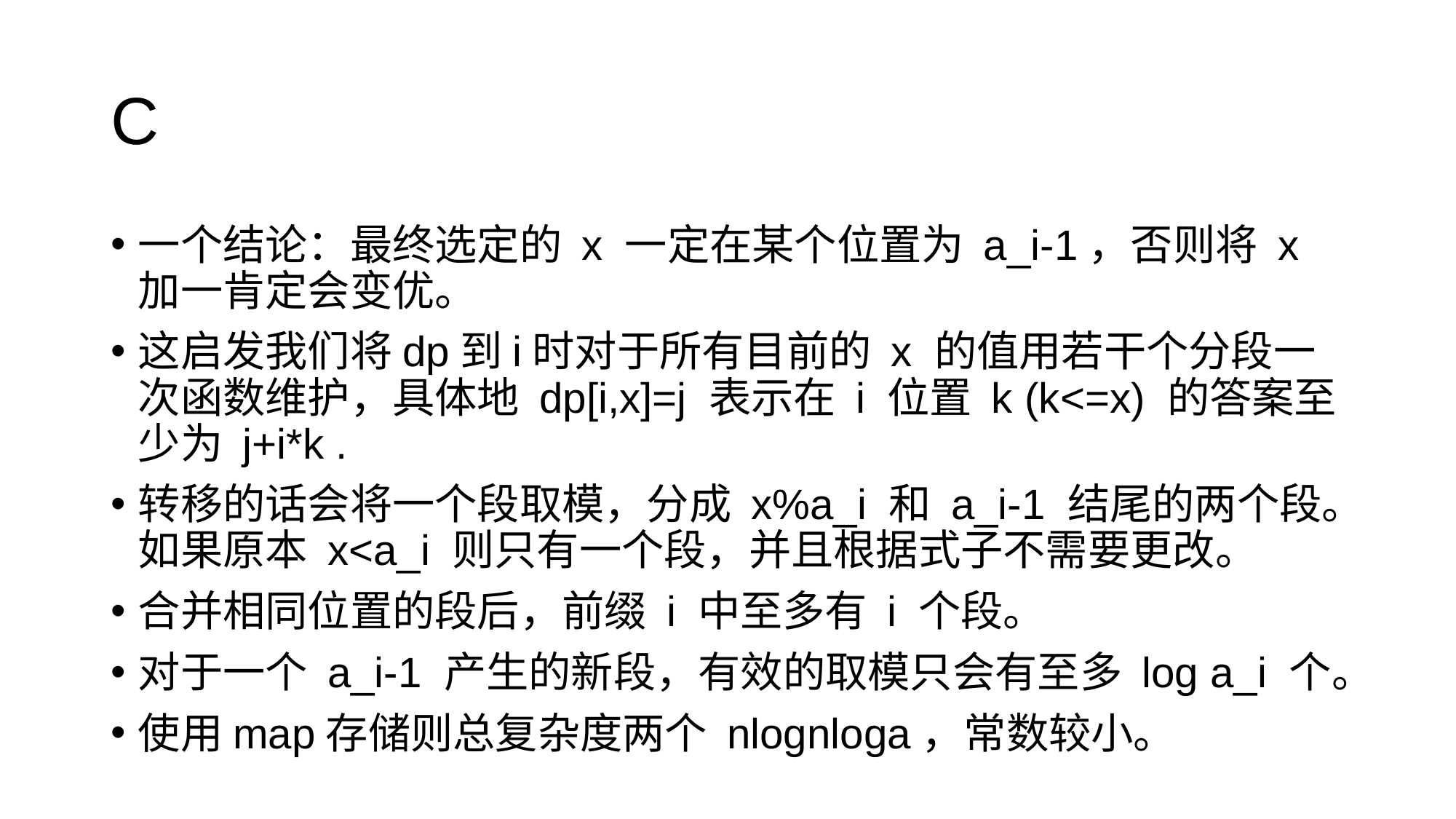

# C
一个结论：最终选定的 x 一定在某个位置为 a_i-1，否则将 x 加一肯定会变优。
这启发我们将dp到i时对于所有目前的 x 的值用若干个分段一次函数维护，具体地 dp[i,x]=j 表示在 i 位置 k (k<=x) 的答案至少为 j+i*k .
转移的话会将一个段取模，分成 x%a_i 和 a_i-1 结尾的两个段。如果原本 x<a_i 则只有一个段，并且根据式子不需要更改。
合并相同位置的段后，前缀 i 中至多有 i 个段。
对于一个 a_i-1 产生的新段，有效的取模只会有至多 log a_i 个。
使用map存储则总复杂度两个 nlognloga，常数较小。